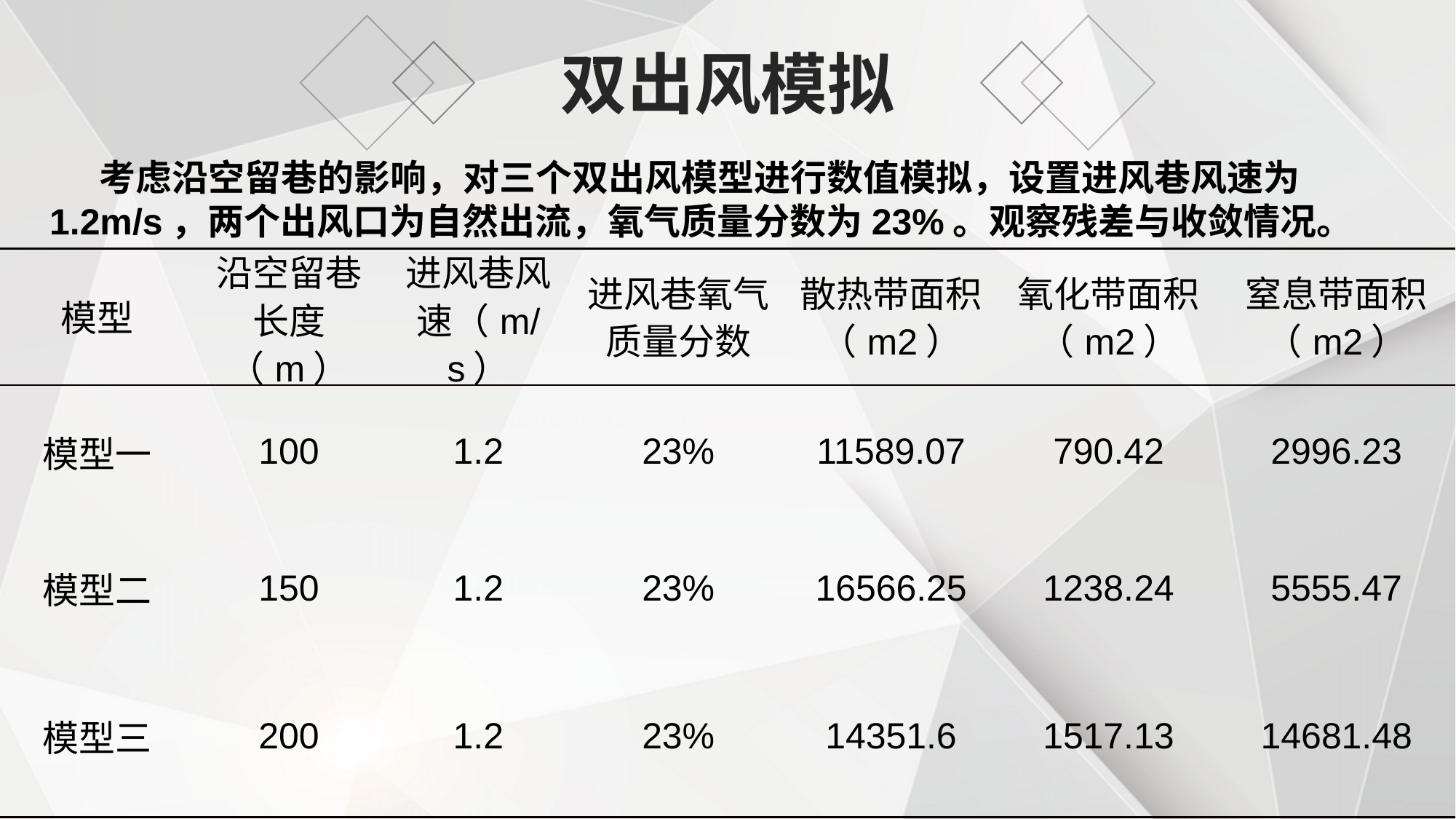

双出风模拟
       考虑沿空留巷的影响，对三个双出风模型进行数值模拟，设置进风巷风速为1.2m/s，两个出风口为自然出流，氧气质量分数为23%。观察残差与收敛情况。
| 模型 | 沿空留巷长度（m） | 进风巷风速（m/s） | 进风巷氧气质量分数 | 散热带面积（m2） | 氧化带面积（m2） | 窒息带面积（m2） |
| --- | --- | --- | --- | --- | --- | --- |
| 模型一 | 100 | 1.2 | 23% | 11589.07 | 790.42 | 2996.23 |
| 模型二 | 150 | 1.2 | 23% | 16566.25 | 1238.24 | 5555.47 |
| 模型三 | 200 | 1.2 | 23% | 14351.6 | 1517.13 | 14681.48 |